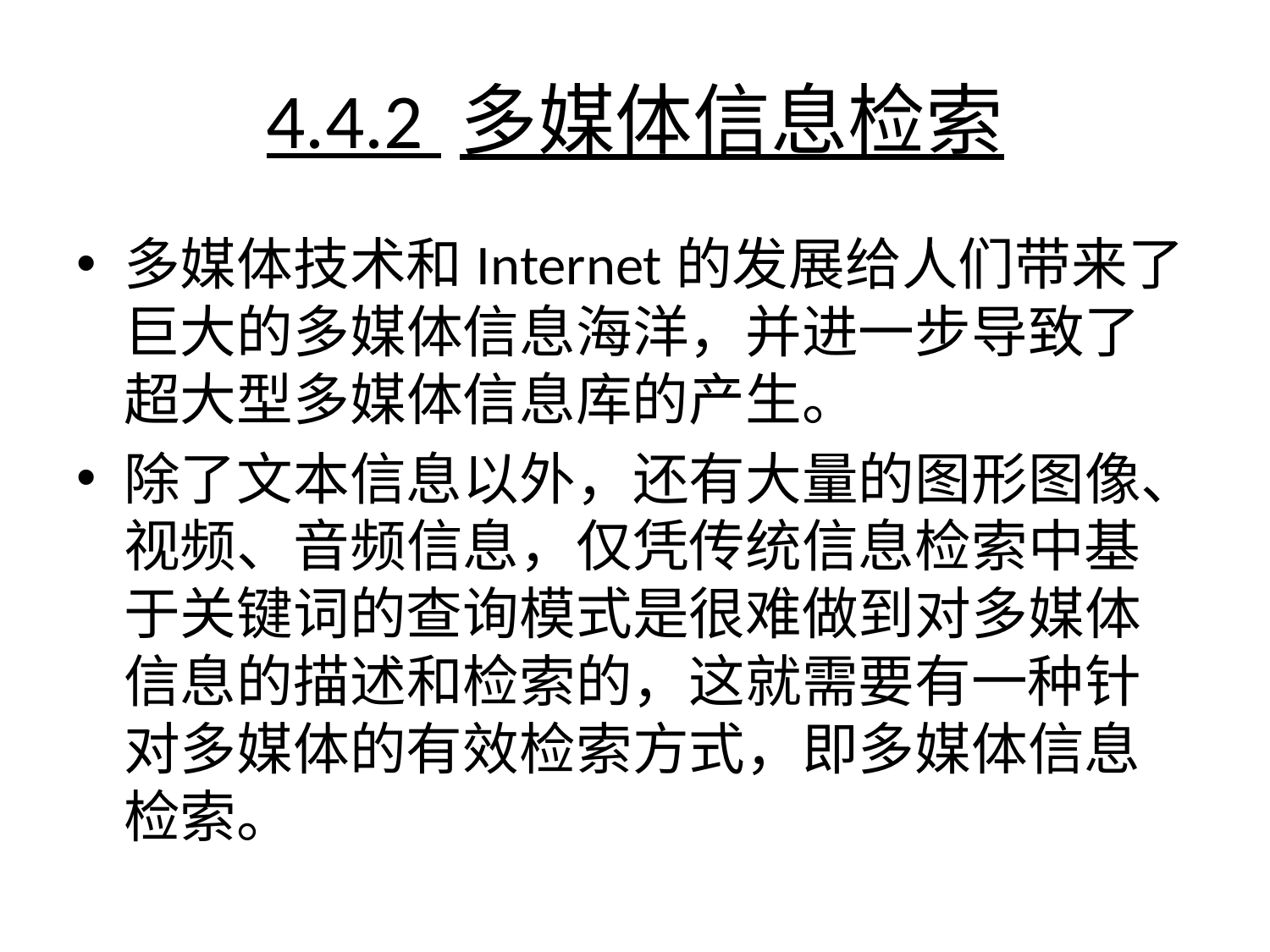

# 4.4.2 多媒体信息检索
多媒体技术和Internet的发展给人们带来了巨大的多媒体信息海洋，并进一步导致了超大型多媒体信息库的产生。
除了文本信息以外，还有大量的图形图像、视频、音频信息，仅凭传统信息检索中基于关键词的查询模式是很难做到对多媒体信息的描述和检索的，这就需要有一种针对多媒体的有效检索方式，即多媒体信息检索。